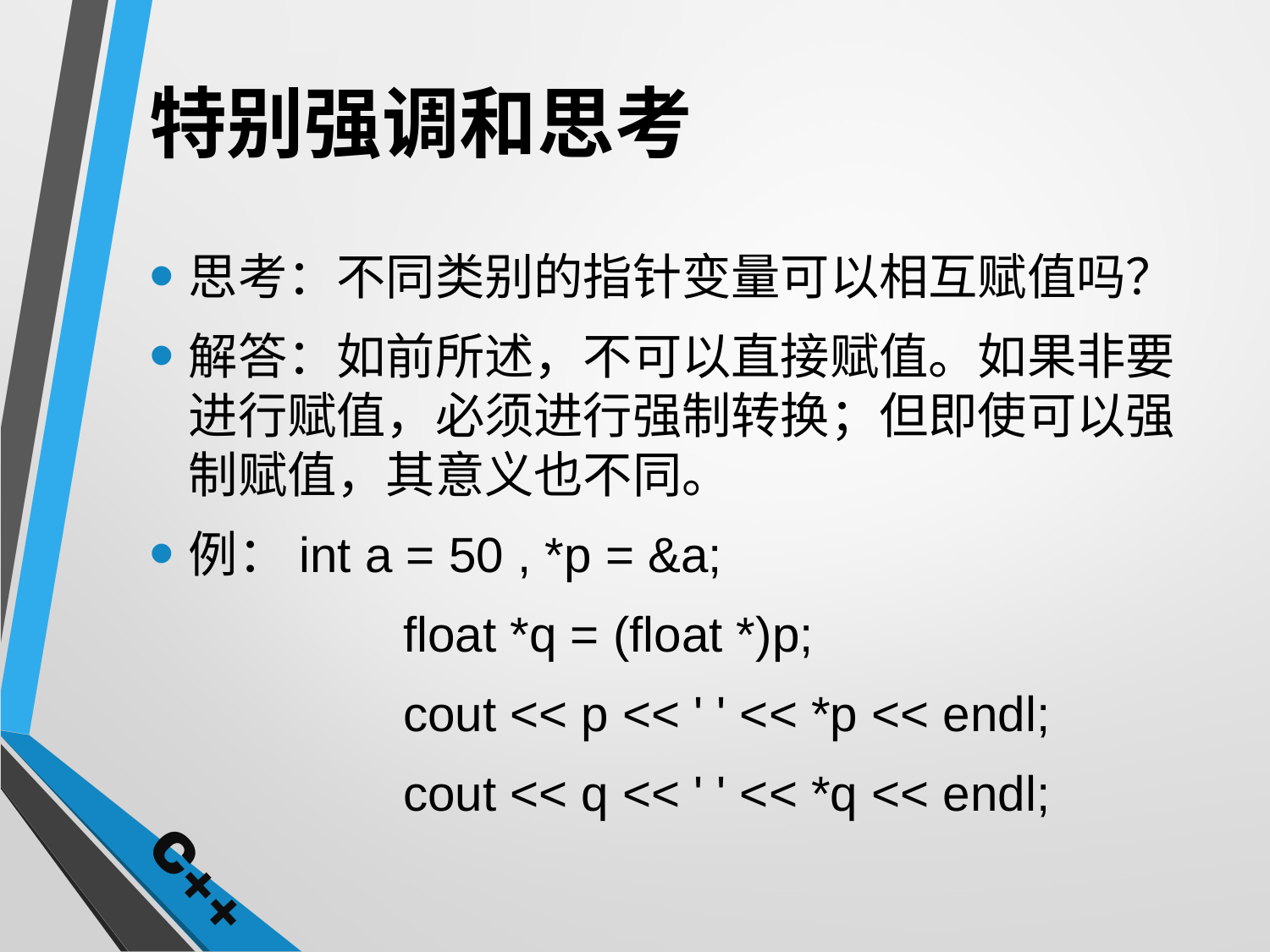

# 特别强调和思考
思考：不同类别的指针变量可以相互赋值吗？
解答：如前所述，不可以直接赋值。如果非要进行赋值，必须进行强制转换；但即使可以强制赋值，其意义也不同。
例：int a = 50 , *p = &a;
		float *q = (float *)p;
		cout << p << ' ' << *p << endl;
		cout << q << ' ' << *q << endl;